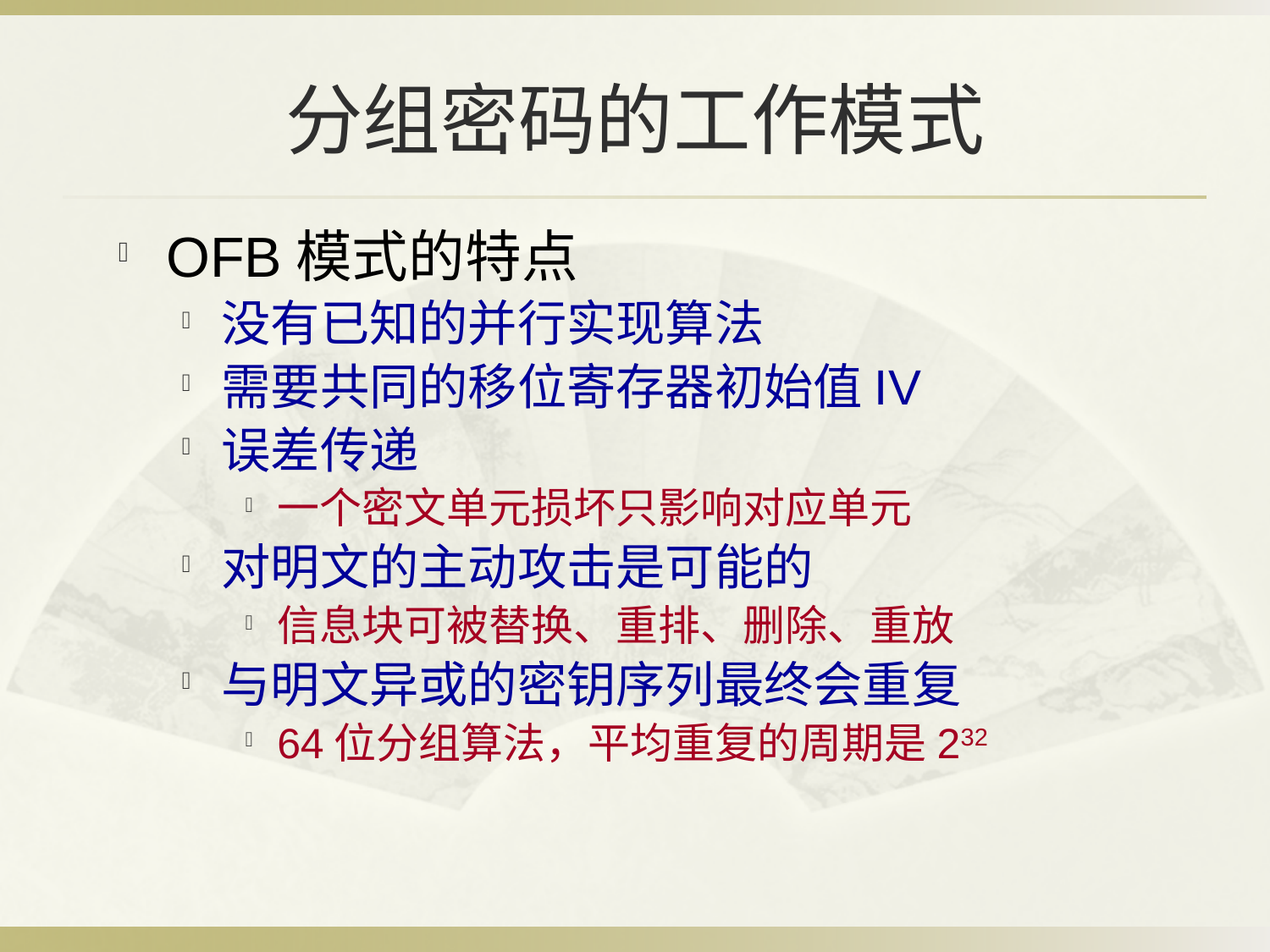

# 分组密码的工作模式
OFB模式的特点
没有已知的并行实现算法
需要共同的移位寄存器初始值IV
误差传递
一个密文单元损坏只影响对应单元
对明文的主动攻击是可能的
信息块可被替换、重排、删除、重放
与明文异或的密钥序列最终会重复
64位分组算法，平均重复的周期是232